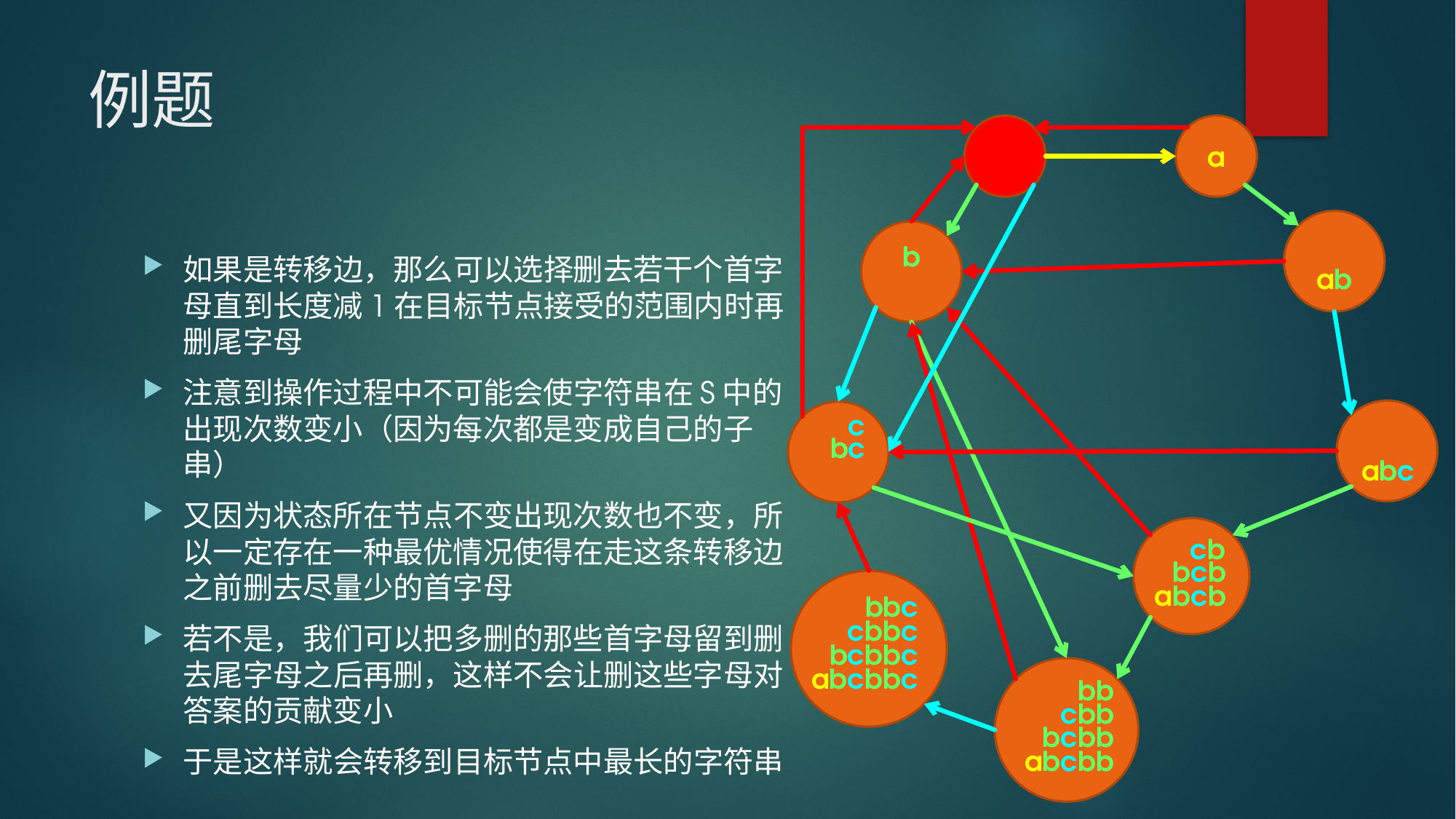

# 例题

a

b
如果是转移边，那么可以选择删去若干个首字母直到长度减1在目标节点接受的范围内时再删尾字母
注意到操作过程中不可能会使字符串在S中的出现次数变小（因为每次都是变成自己的子串）
又因为状态所在节点不变出现次数也不变，所以一定存在一种最优情况使得在走这条转移边之前删去尽量少的首字母
若不是，我们可以把多删的那些首字母留到删去尾字母之后再删，这样不会让删这些字母对答案的贡献变小
于是这样就会转移到目标节点中最长的字符串
ab

c
bc
abc

cb
bcb

abcb
bbc
cbbc
bcbbc
abcbbc

bb
cbb
bcbb
abcbb